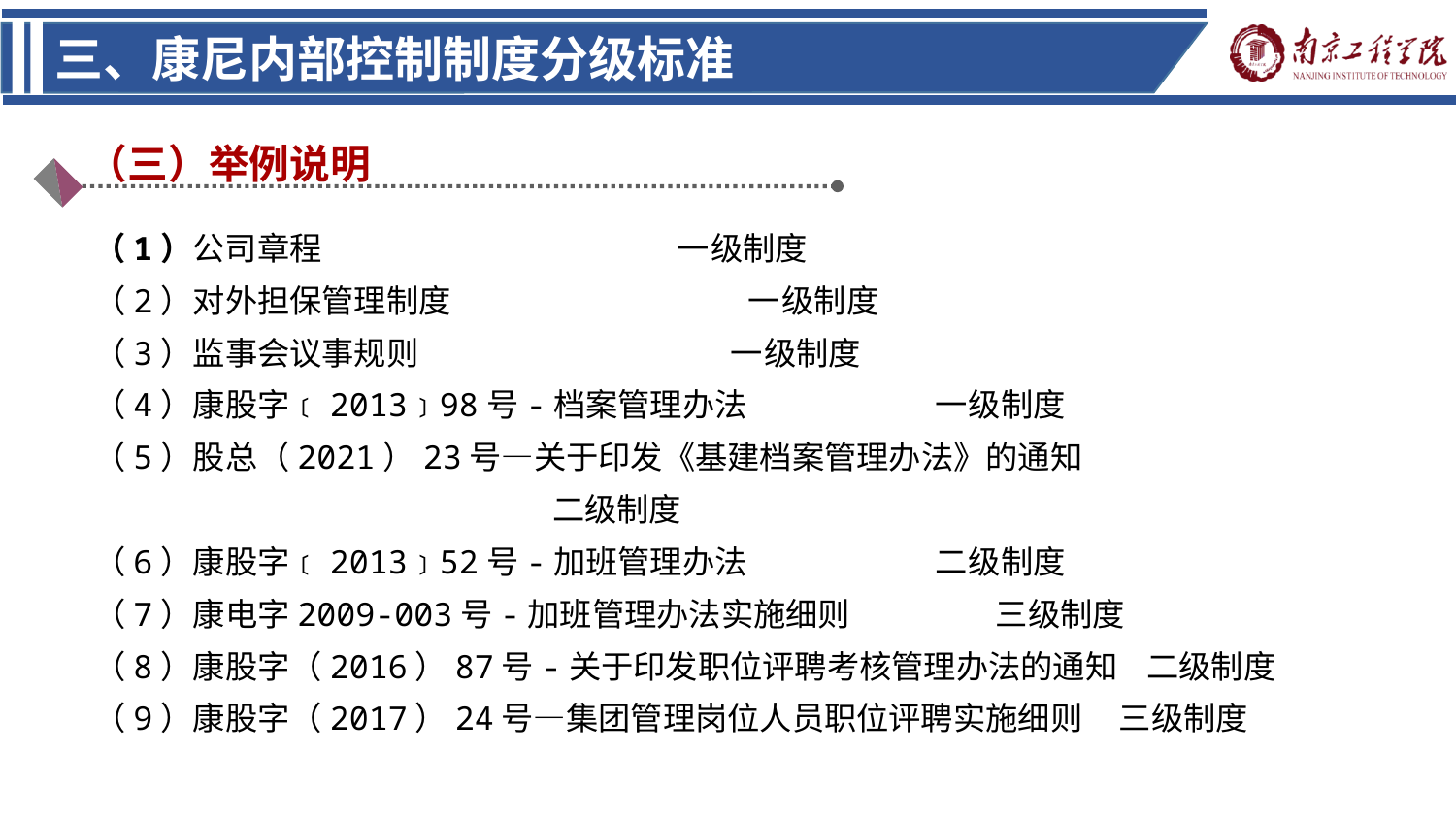

三、康尼内部控制制度分级标准
（三）举例说明

（1）公司章程                                                 一级制度
（2）对外担保管理制度                                         一级制度
（3）监事会议事规则                                           一级制度
（4）康股字﹝2013﹞98号-档案管理办法                          一级制度
（5）股总（2021）23号—关于印发《基建档案管理办法》的通知
                                                              二级制度
（6）康股字﹝2013﹞52号-加班管理办法                          二级制度
（7）康电字2009-003号-加班管理办法实施细则                    三级制度
（8）康股字（2016）87号-关于印发职位评聘考核管理办法的通知    二级制度
（9）康股字（2017）24号—集团管理岗位人员职位评聘实施细则     三级制度